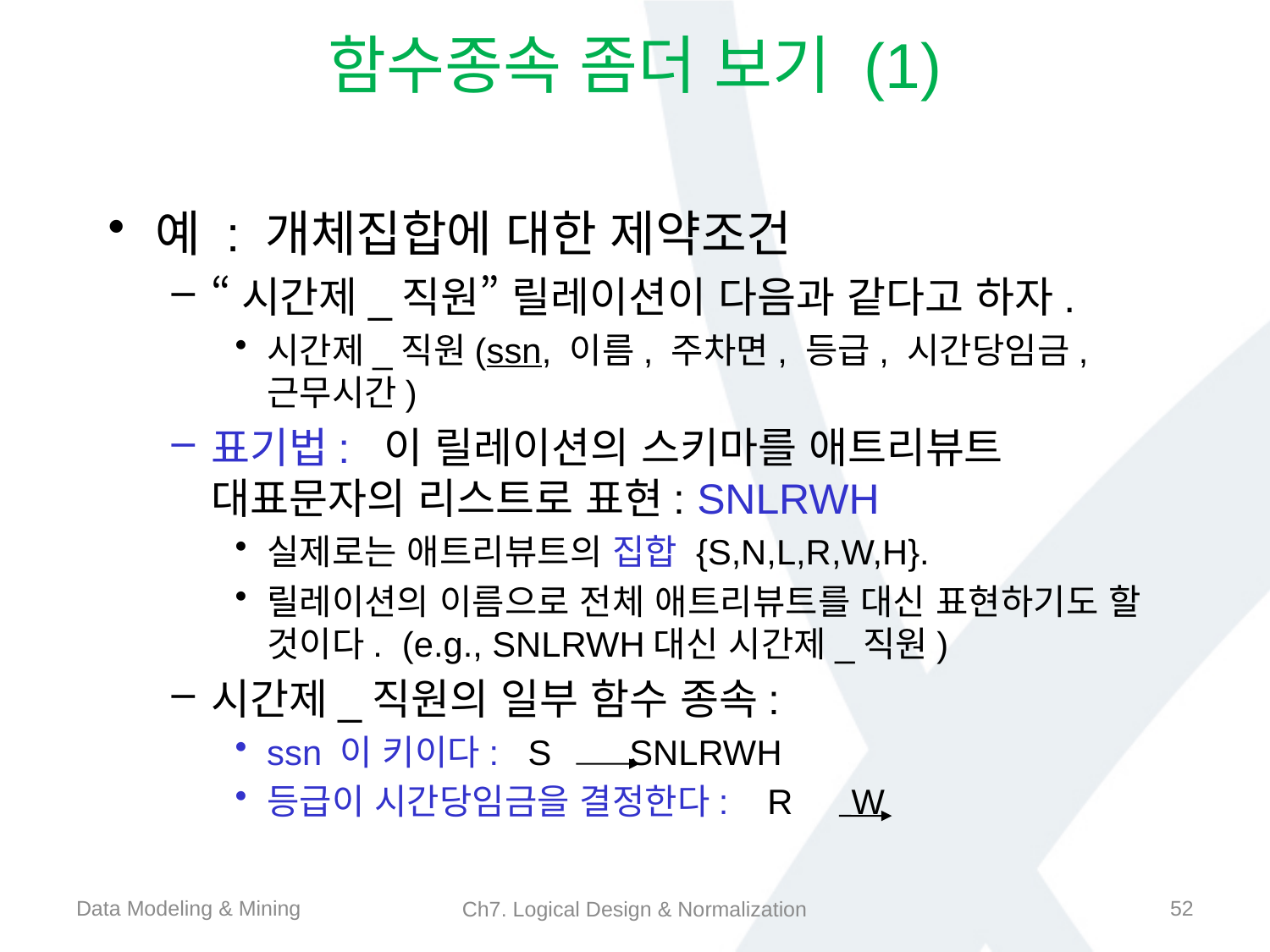

# 함수종속 좀더 보기 (1)
예 : 개체집합에 대한 제약조건
“시간제_직원” 릴레이션이 다음과 같다고 하자.
시간제_직원(ssn, 이름, 주차면, 등급, 시간당임금, 근무시간)
표기법:  이 릴레이션의 스키마를 애트리뷰트 대표문자의 리스트로 표현: SNLRWH
실제로는 애트리뷰트의 집합 {S,N,L,R,W,H}.
릴레이션의 이름으로 전체 애트리뷰트를 대신 표현하기도 할 것이다.  (e.g., SNLRWH대신 시간제_직원)
시간제_직원의 일부 함수 종속:
ssn 이 키이다:   S        SNLRWH
등급이 시간당임금을 결정한다:    R      W

Data Modeling & Mining
52
Ch7. Logical Design & Normalization